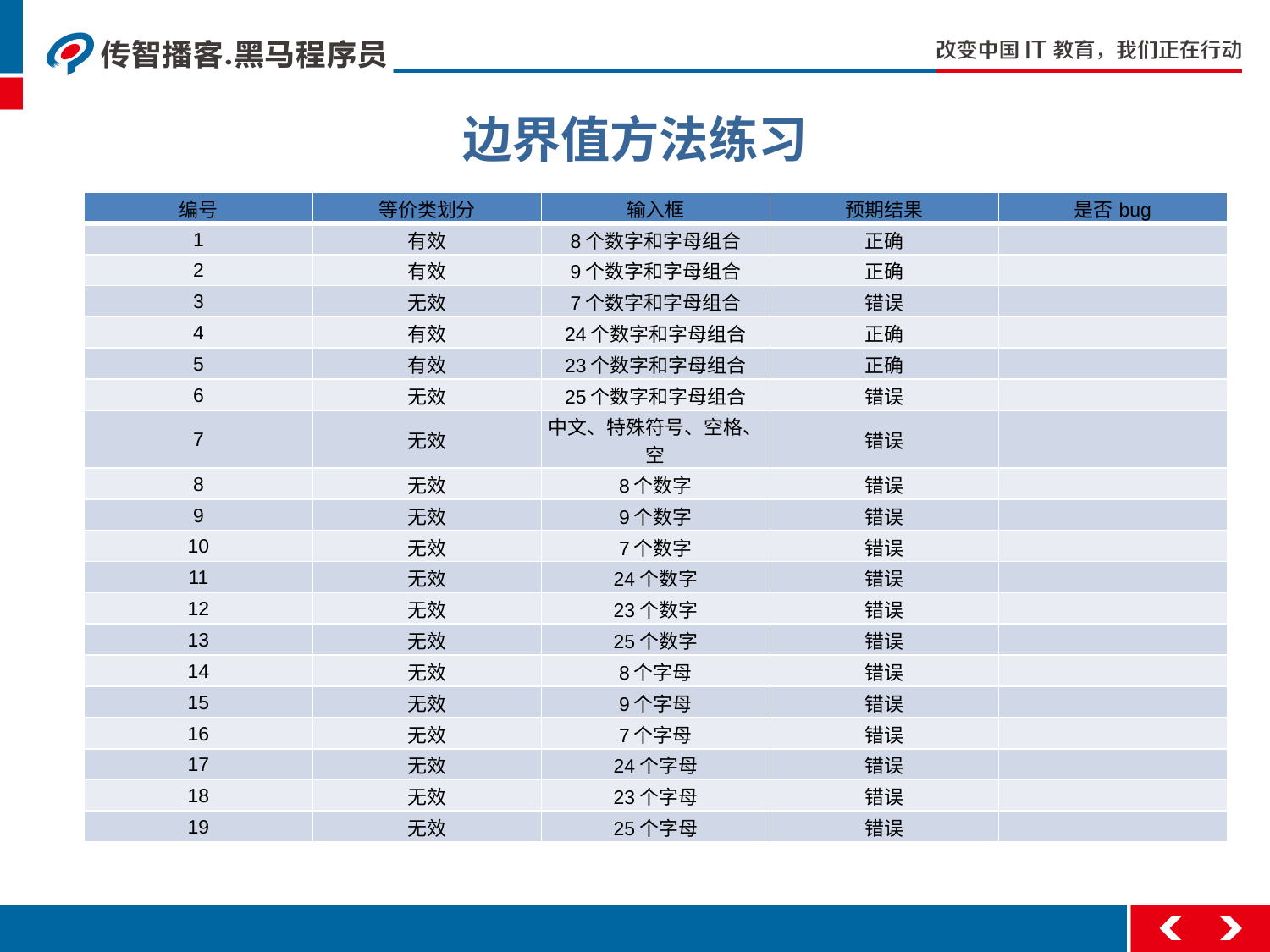

# 边界值方法练习
| 编号 | 等价类划分 | 输入框 | 预期结果 | 是否bug |
| --- | --- | --- | --- | --- |
| 1 | 有效 | 8个数字和字母组合 | 正确 |  |
| 2 | 有效 | 9个数字和字母组合 | 正确 |  |
| 3 | 无效 | 7个数字和字母组合 | 错误 |  |
| 4 | 有效 | 24个数字和字母组合 | 正确 |  |
| 5 | 有效 | 23个数字和字母组合 | 正确 |  |
| 6 | 无效 | 25个数字和字母组合 | 错误 |  |
| 7 | 无效 | 中文、特殊符号、空格、空 | 错误 |  |
| 8 | 无效 | 8个数字 | 错误 |  |
| 9 | 无效 | 9个数字 | 错误 |  |
| 10 | 无效 | 7个数字 | 错误 |  |
| 11 | 无效 | 24个数字 | 错误 |  |
| 12 | 无效 | 23个数字 | 错误 |  |
| 13 | 无效 | 25个数字 | 错误 |  |
| 14 | 无效 | 8个字母 | 错误 |  |
| 15 | 无效 | 9个字母 | 错误 |  |
| 16 | 无效 | 7个字母 | 错误 |  |
| 17 | 无效 | 24个字母 | 错误 |  |
| 18 | 无效 | 23个字母 | 错误 |  |
| 19 | 无效 | 25个字母 | 错误 |  |